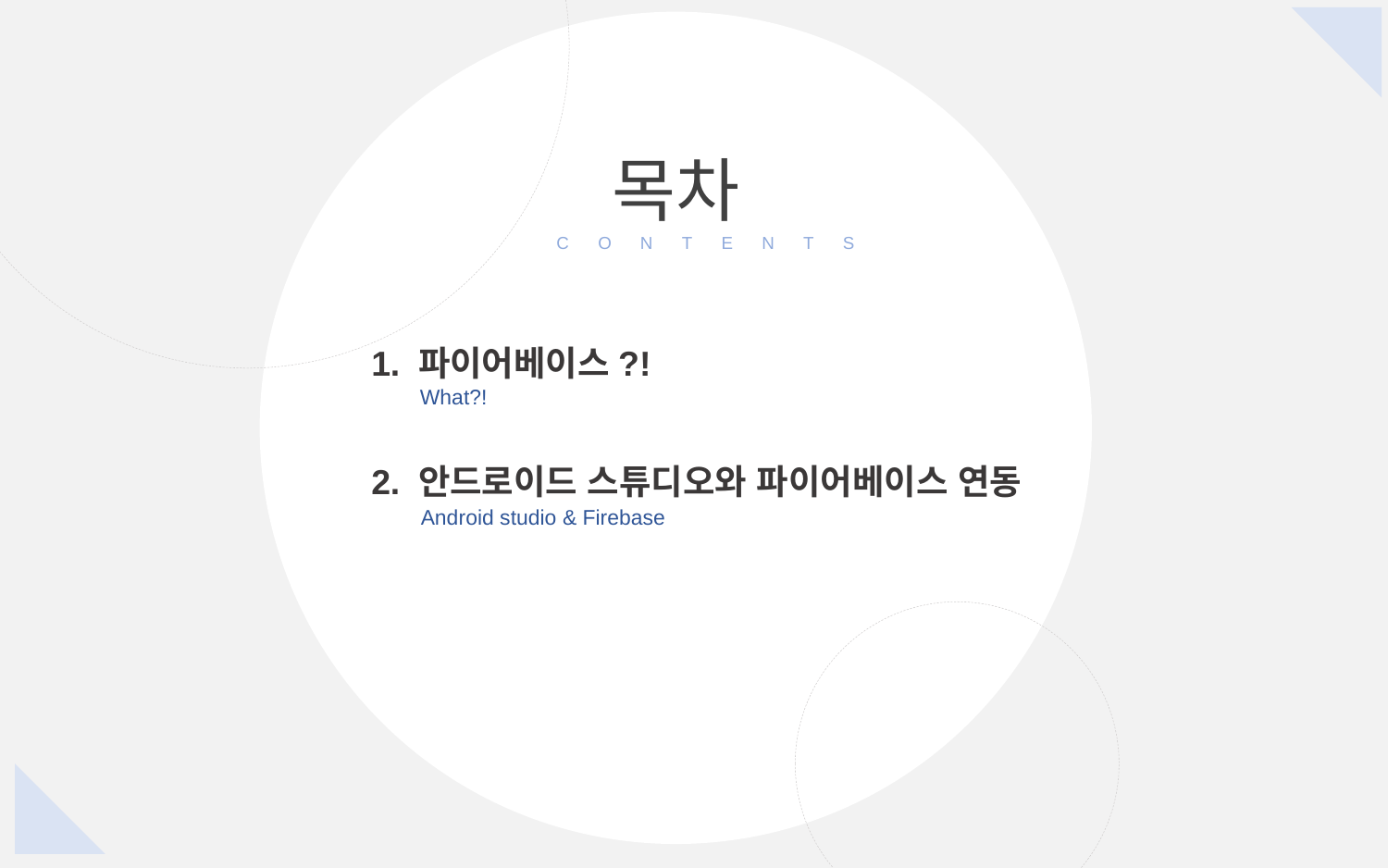

# 목차
CONTENTS
1. 파이어베이스?!
2. 안드로이드 스튜디오와 파이어베이스 연동
What?!
Android studio & Firebase